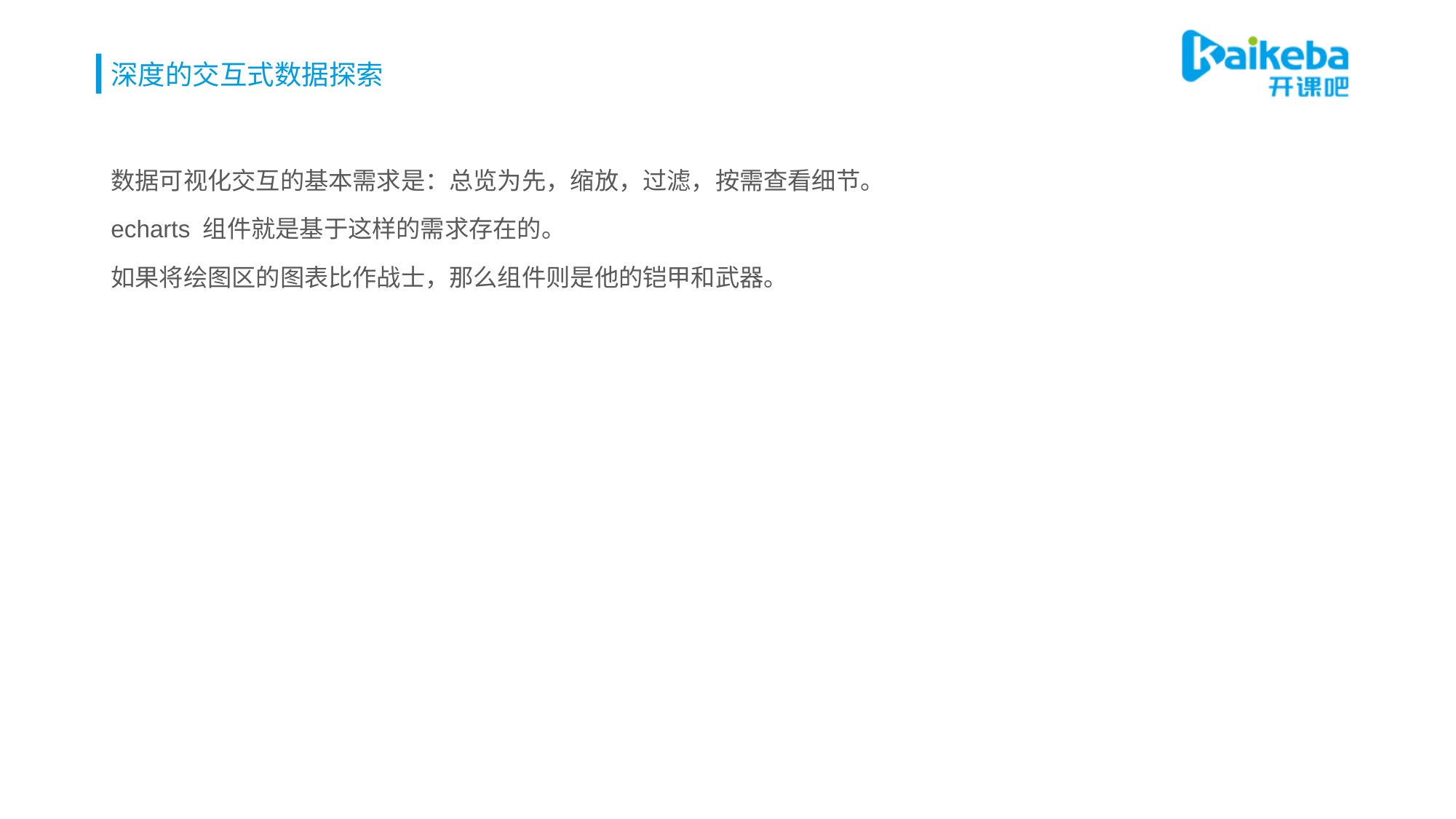

# 深度的交互式数据探索
数据可视化交互的基本需求是：总览为先，缩放，过滤，按需查看细节。
echarts 组件就是基于这样的需求存在的。
如果将绘图区的图表比作战士，那么组件则是他的铠甲和武器。